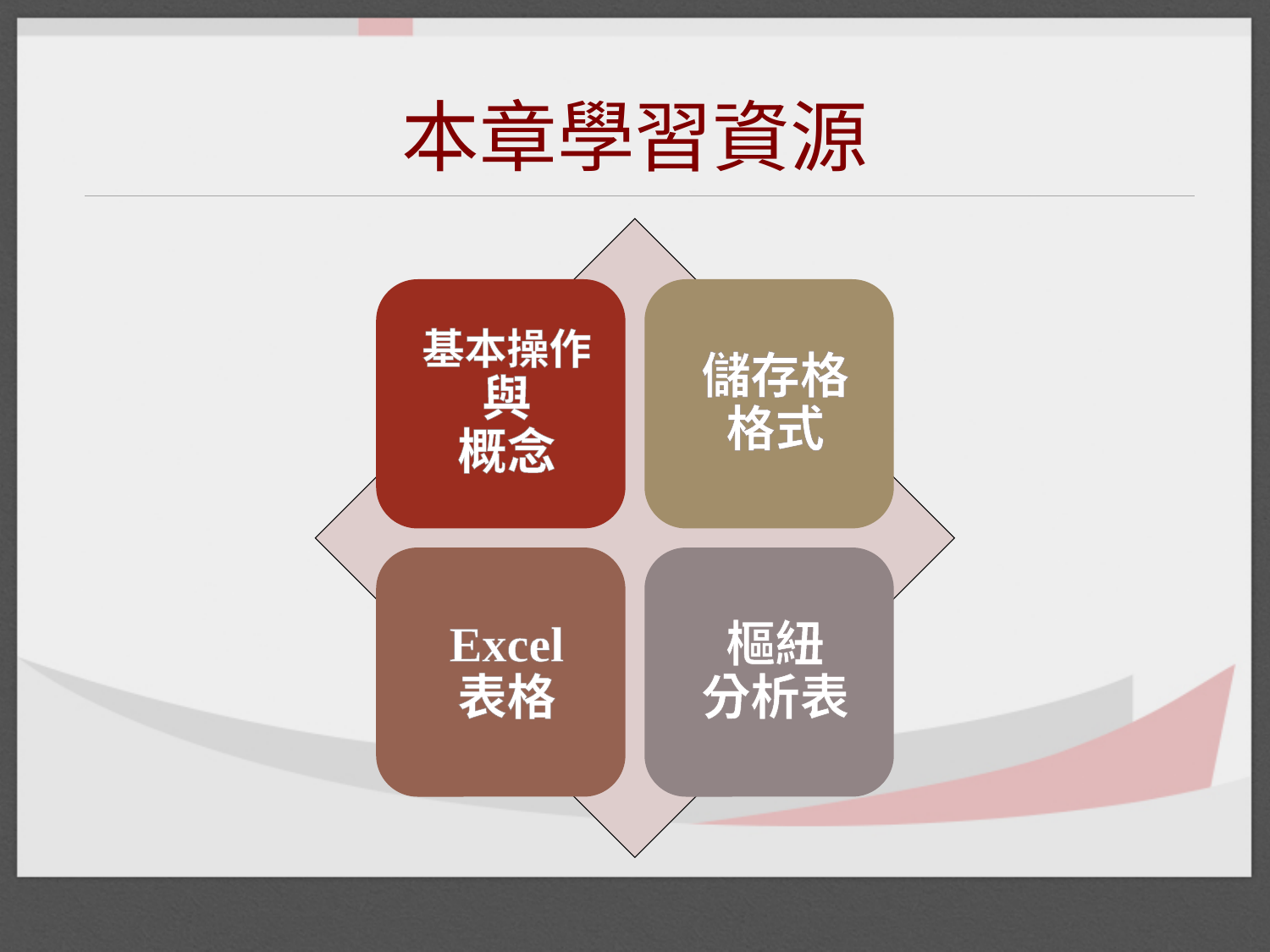

# 本章學習資源
基本操作
與
概念
儲存格格式
Excel
表格
樞紐
分析表